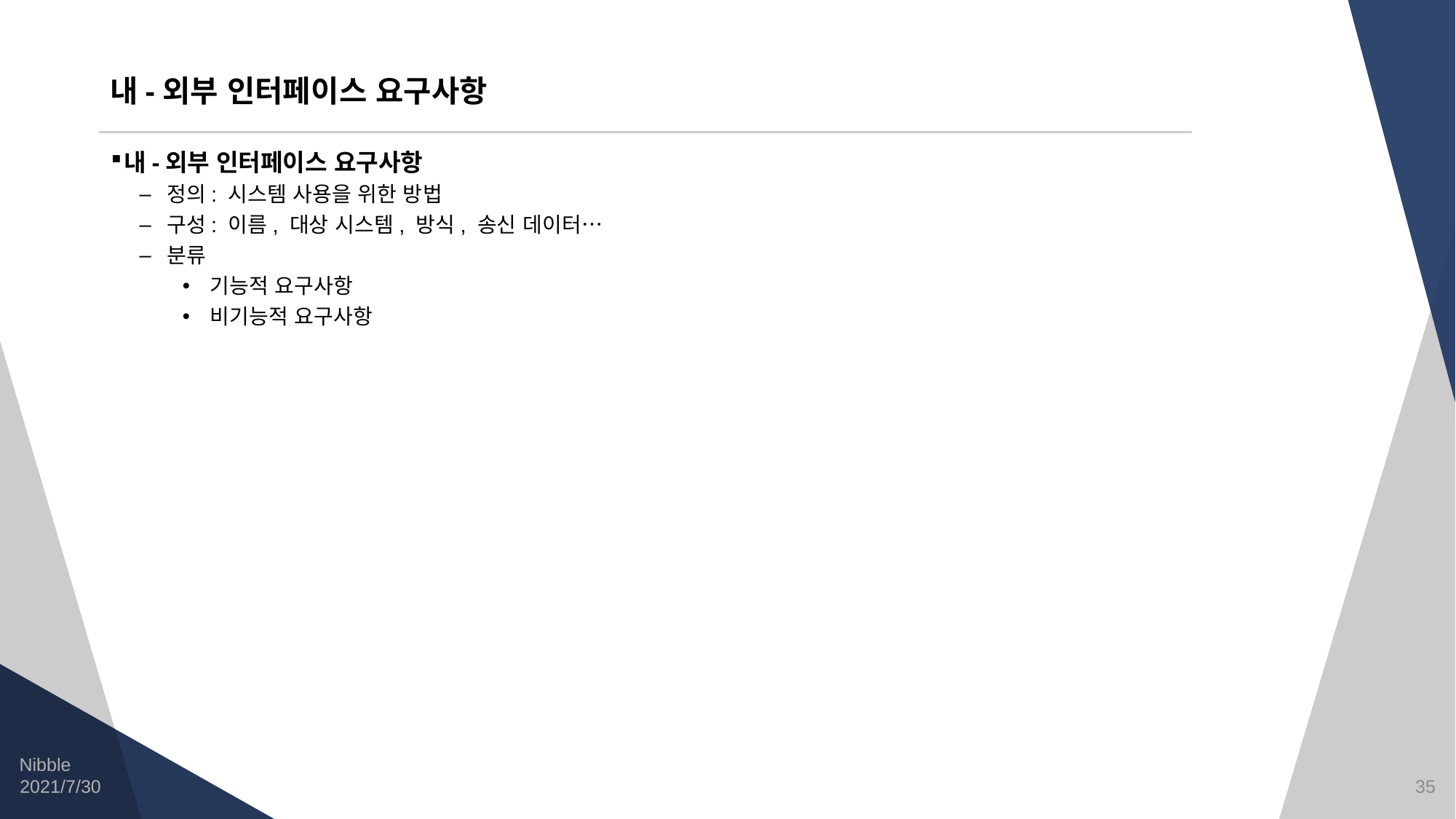

# 내-외부 인터페이스 요구사항

내-외부 인터페이스 요구사항
정의: 시스템 사용을 위한 방법
구성: 이름, 대상 시스템, 방식, 송신 데이터…
분류
기능적 요구사항
비기능적 요구사항
Nibble
2021/7/30
35